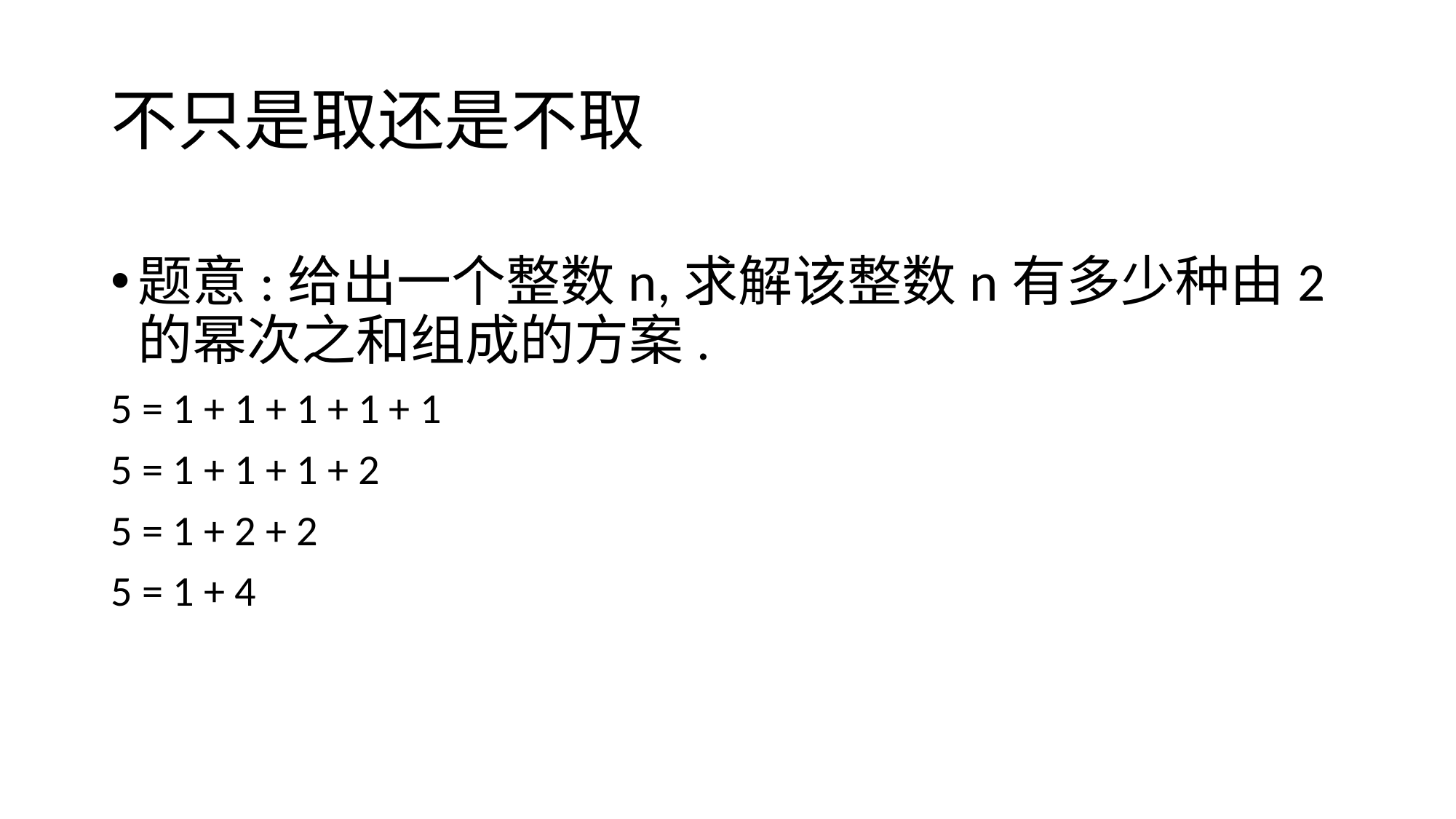

# 不只是取还是不取
题意:给出一个整数n,求解该整数n有多少种由2的幂次之和组成的方案.
5 = 1 + 1 + 1 + 1 + 1
5 = 1 + 1 + 1 + 2
5 = 1 + 2 + 2
5 = 1 + 4